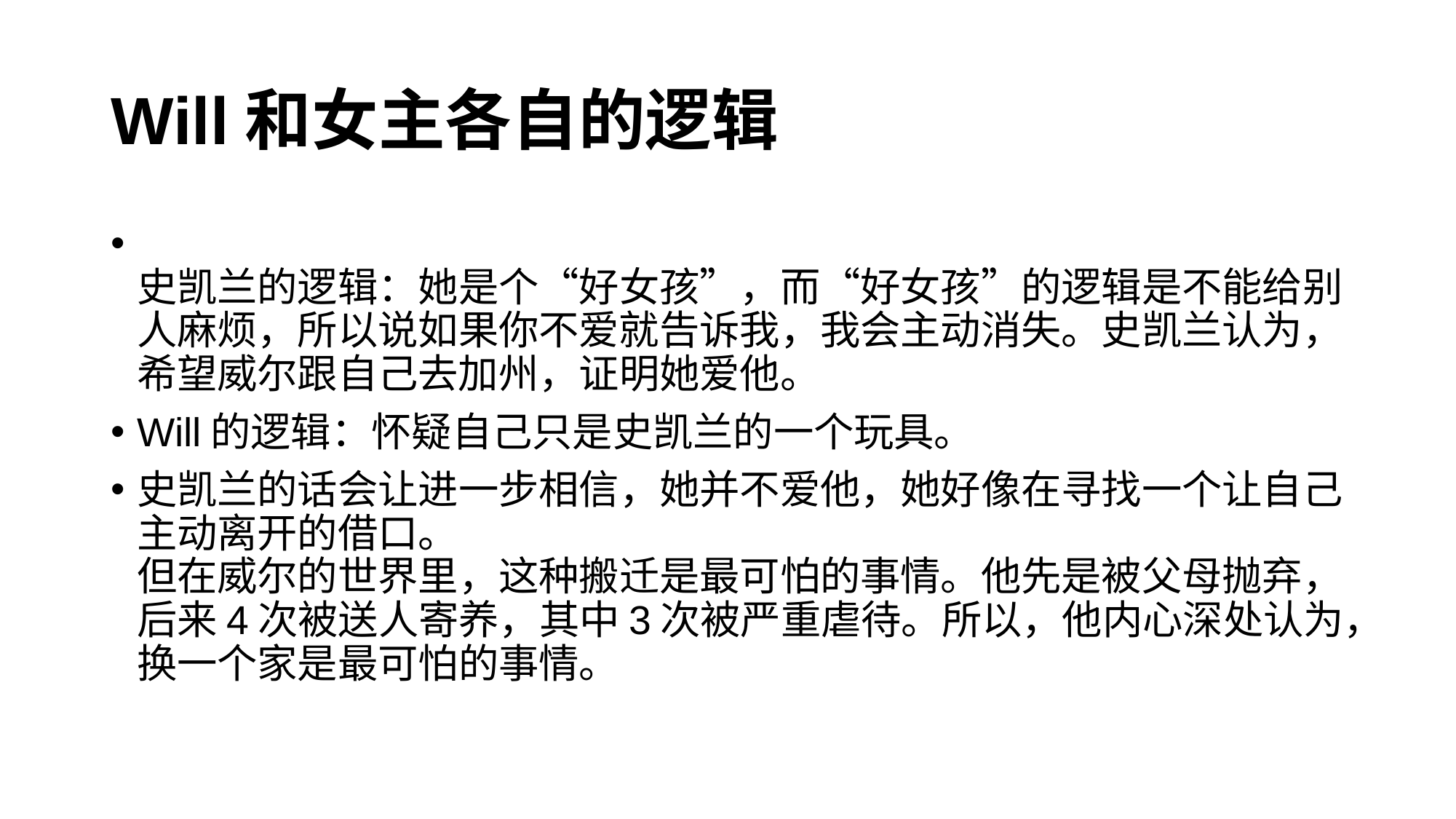

# Will和女主各自的逻辑
史凯兰的逻辑：她是个“好女孩”，而“好女孩”的逻辑是不能给别人麻烦，所以说如果你不爱就告诉我，我会主动消失。史凯兰认为，希望威尔跟自己去加州，证明她爱他。
Will的逻辑：怀疑自己只是史凯兰的一个玩具。
史凯兰的话会让进一步相信，她并不爱他，她好像在寻找一个让自己主动离开的借口。
但在威尔的世界里，这种搬迁是最可怕的事情。他先是被父母抛弃，后来4次被送人寄养，其中3次被严重虐待。所以，他内心深处认为，换一个家是最可怕的事情。